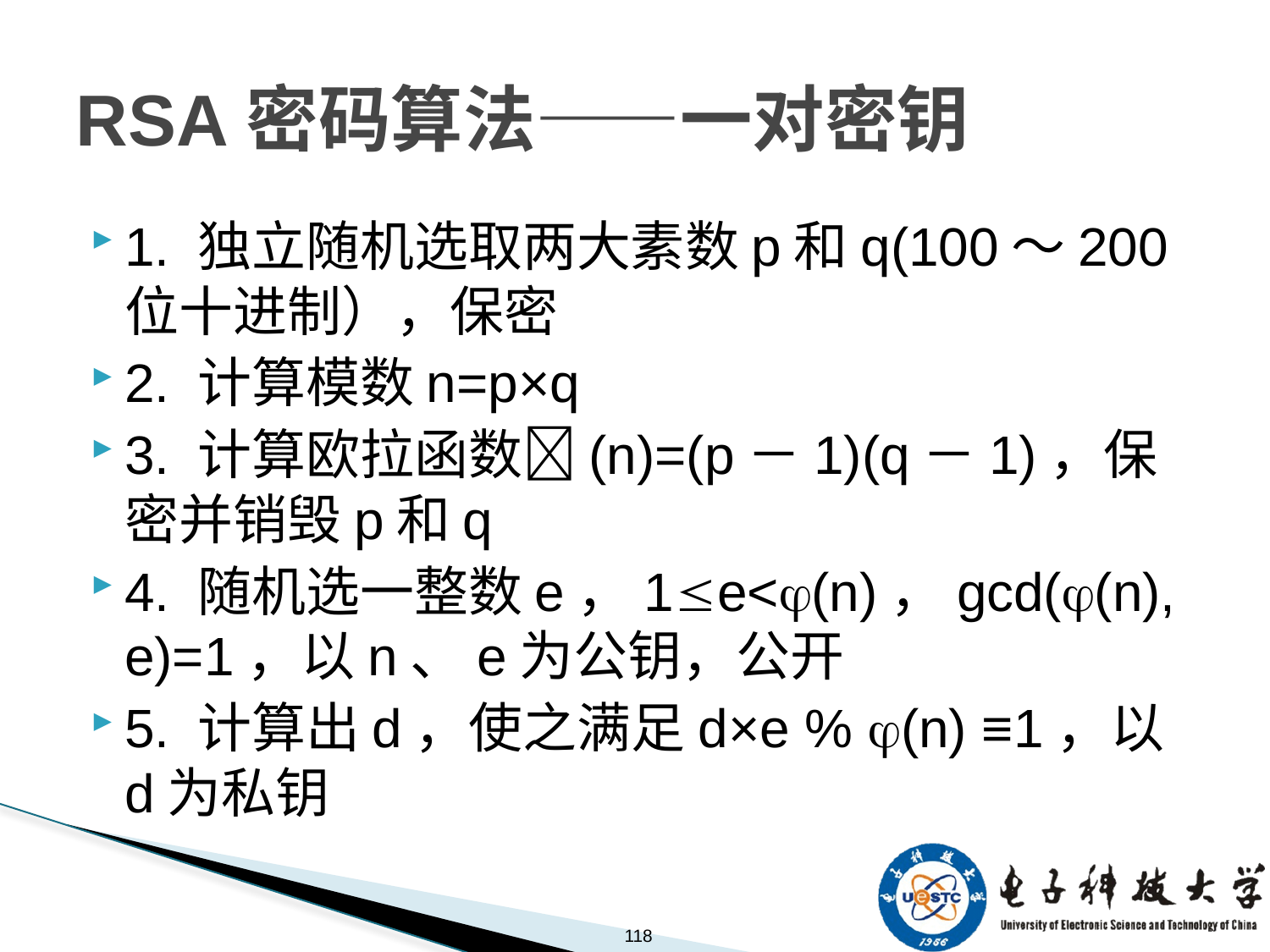

# RSA密码算法——一对密钥
1. 独立随机选取两大素数p和q(100～200位十进制），保密
2. 计算模数n=p×q
3. 计算欧拉函数ϕ(n)=(p－1)(q－1)，保密并销毁p和q
4. 随机选一整数e，1≤e<ϕ(n)，gcd(ϕ(n), e)=1，以n、e为公钥，公开
5. 计算出d，使之满足d×e % ϕ(n) ≡1，以d为私钥
118